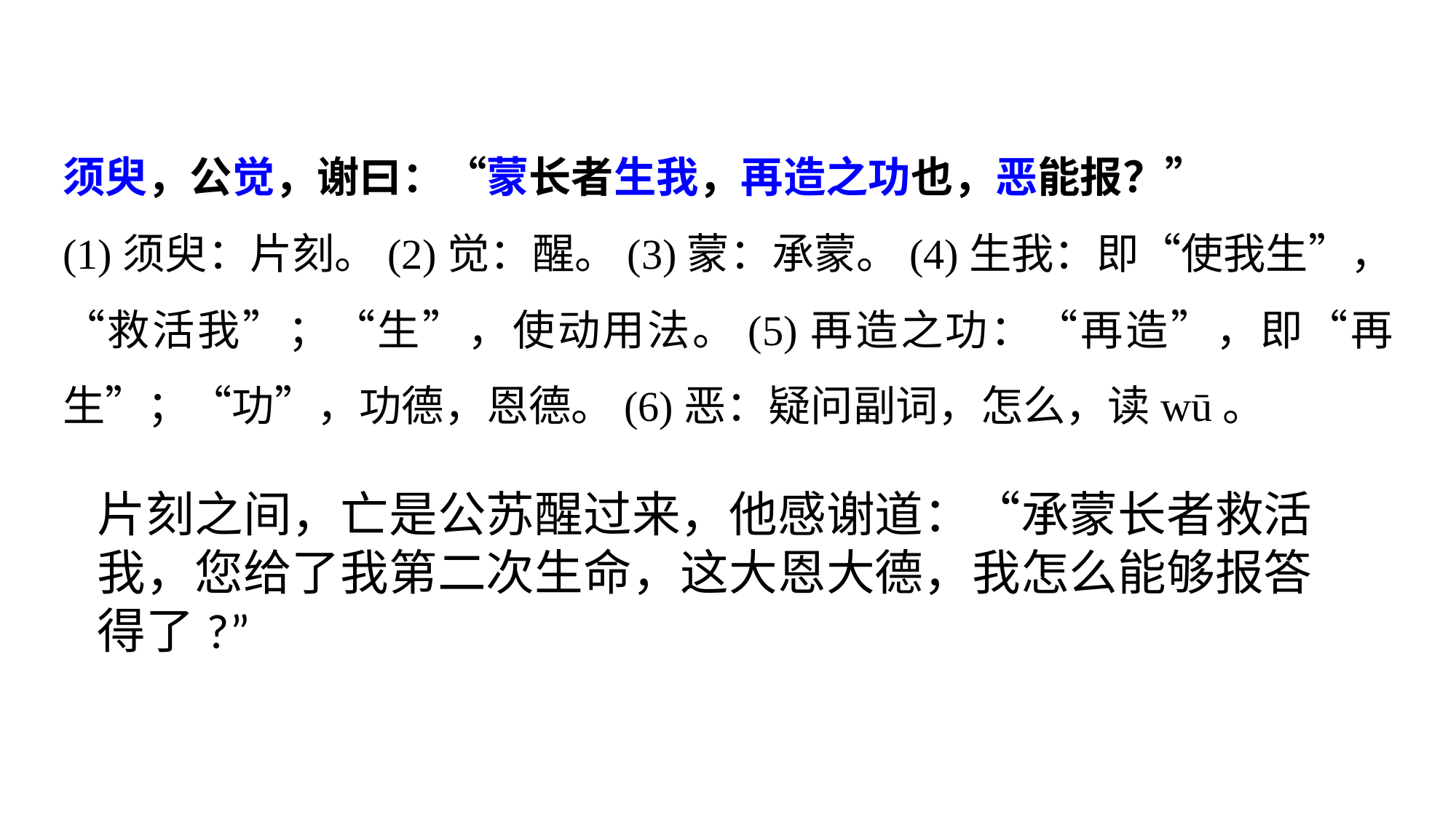

须臾，公觉，谢曰：“蒙长者生我，再造之功也，恶能报？”
(1)须臾：片刻。(2)觉：醒。(3)蒙：承蒙。(4)生我：即“使我生”，“救活我”；“生”，使动用法。(5)再造之功：“再造”，即“再生”；“功”，功德，恩德。(6)恶：疑问副词，怎么，读wū。
片刻之间，亡是公苏醒过来，他感谢道：“承蒙长者救活我，您给了我第二次生命，这大恩大德，我怎么能够报答得了?”